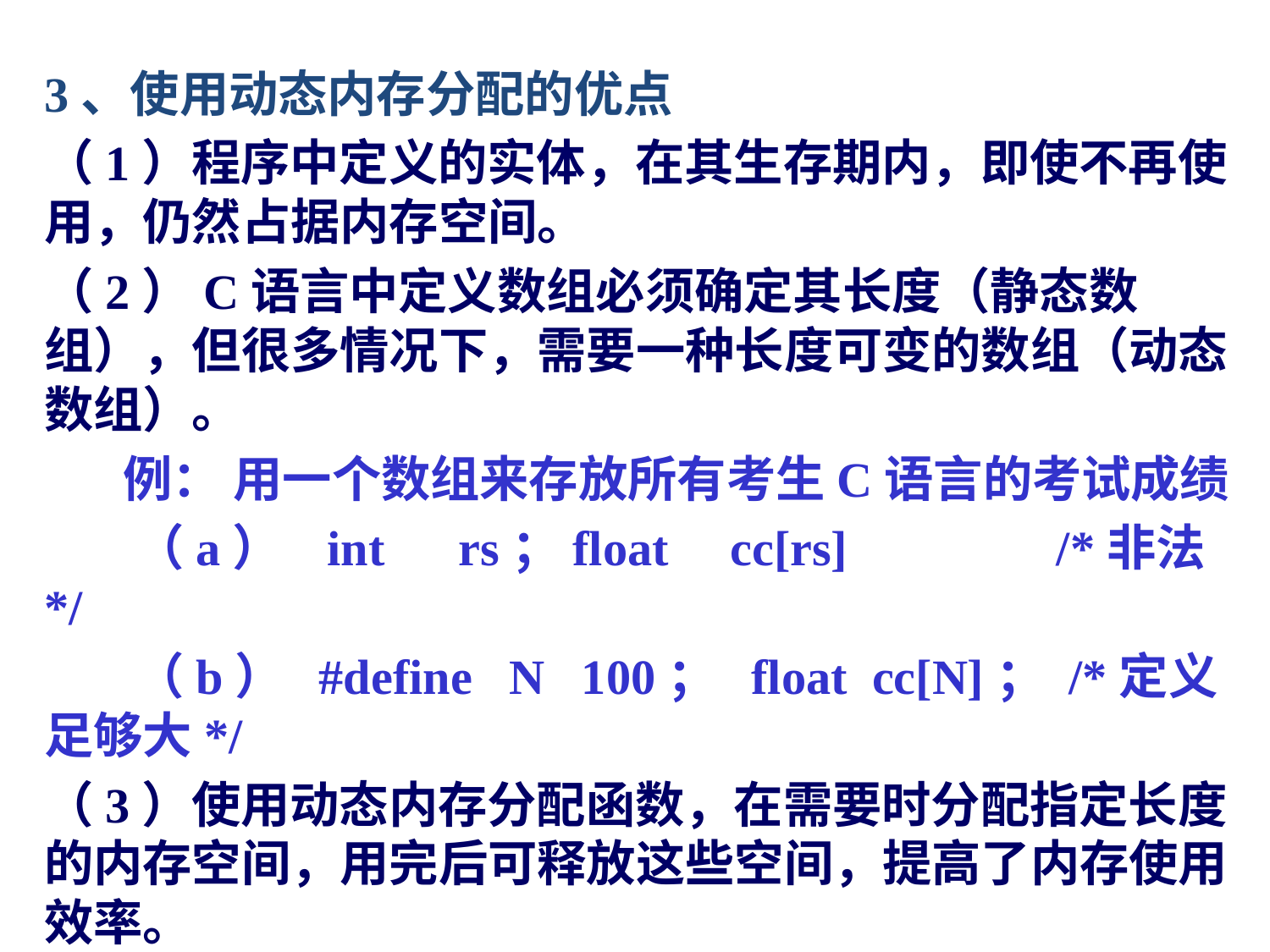

3、使用动态内存分配的优点
（1）程序中定义的实体，在其生存期内，即使不再使用，仍然占据内存空间。
（2）C语言中定义数组必须确定其长度（静态数组），但很多情况下，需要一种长度可变的数组（动态数组）。
      例： 用一个数组来存放所有考生C语言的考试成绩
       （a）   int      rs；float     cc[rs]                 /*非法*/
       （b）  #define   N   100；  float  cc[N]； /*定义足够大*/
（3）使用动态内存分配函数，在需要时分配指定长度的内存空间，用完后可释放这些空间，提高了内存使用效率。